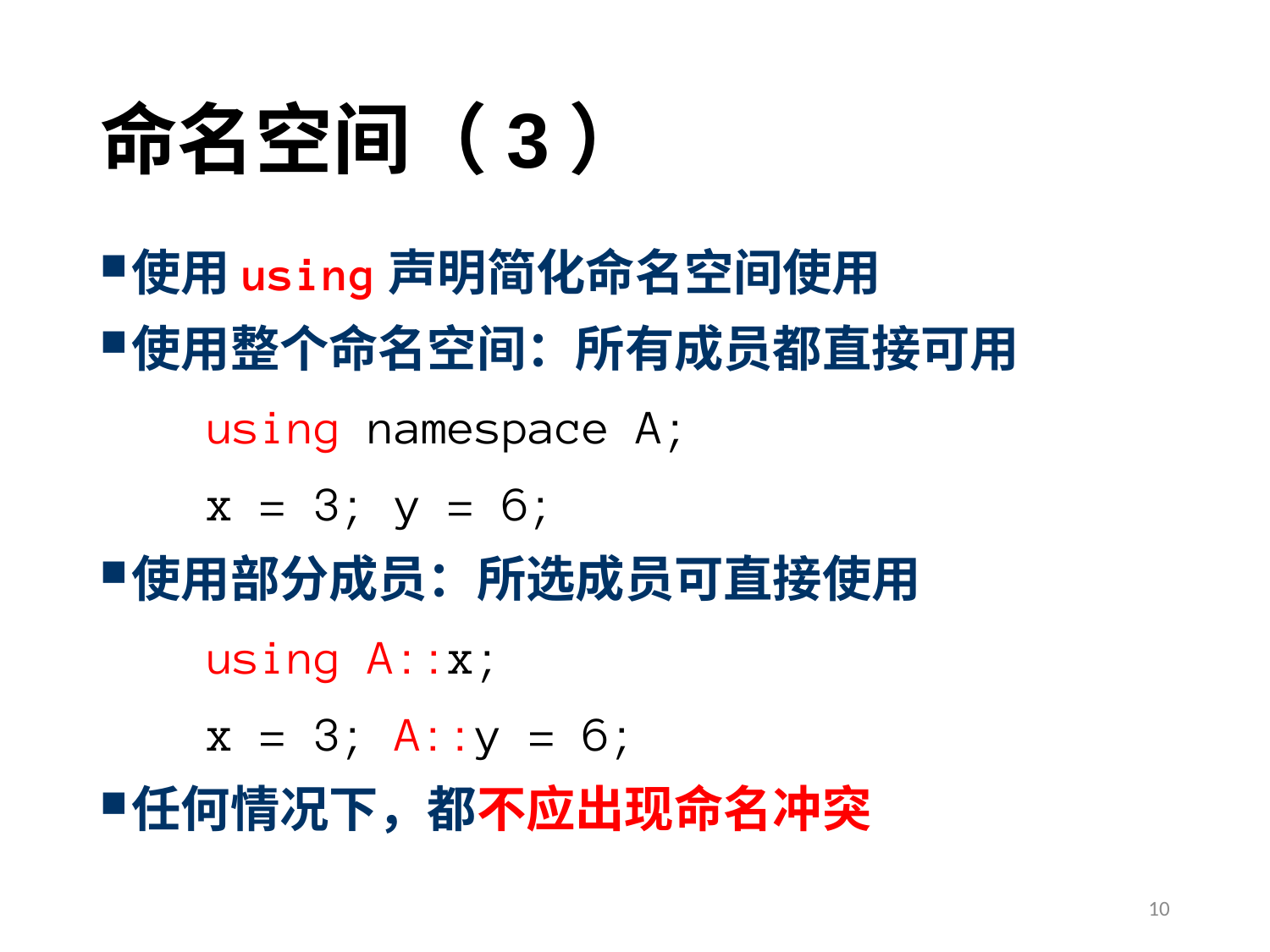

# 命名空间（3）
使用using声明简化命名空间使用
使用整个命名空间：所有成员都直接可用
    using namespace A;
    x = 3; y = 6;
使用部分成员：所选成员可直接使用
    using A::x;
    x = 3; A::y = 6;
任何情况下，都不应出现命名冲突
10